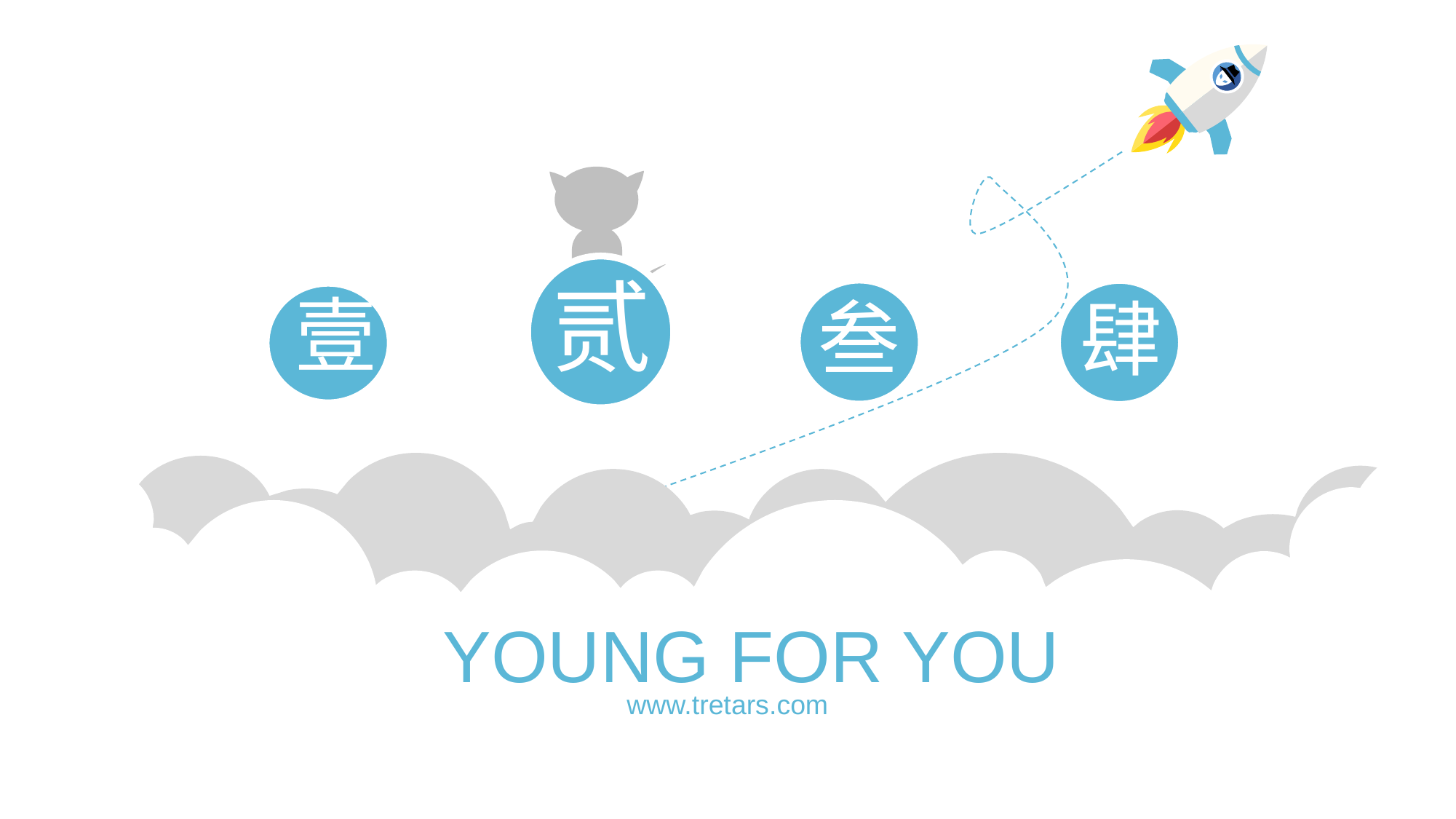

贰
壹

叁

肆

YOUNG FOR YOU
www.tretars.com